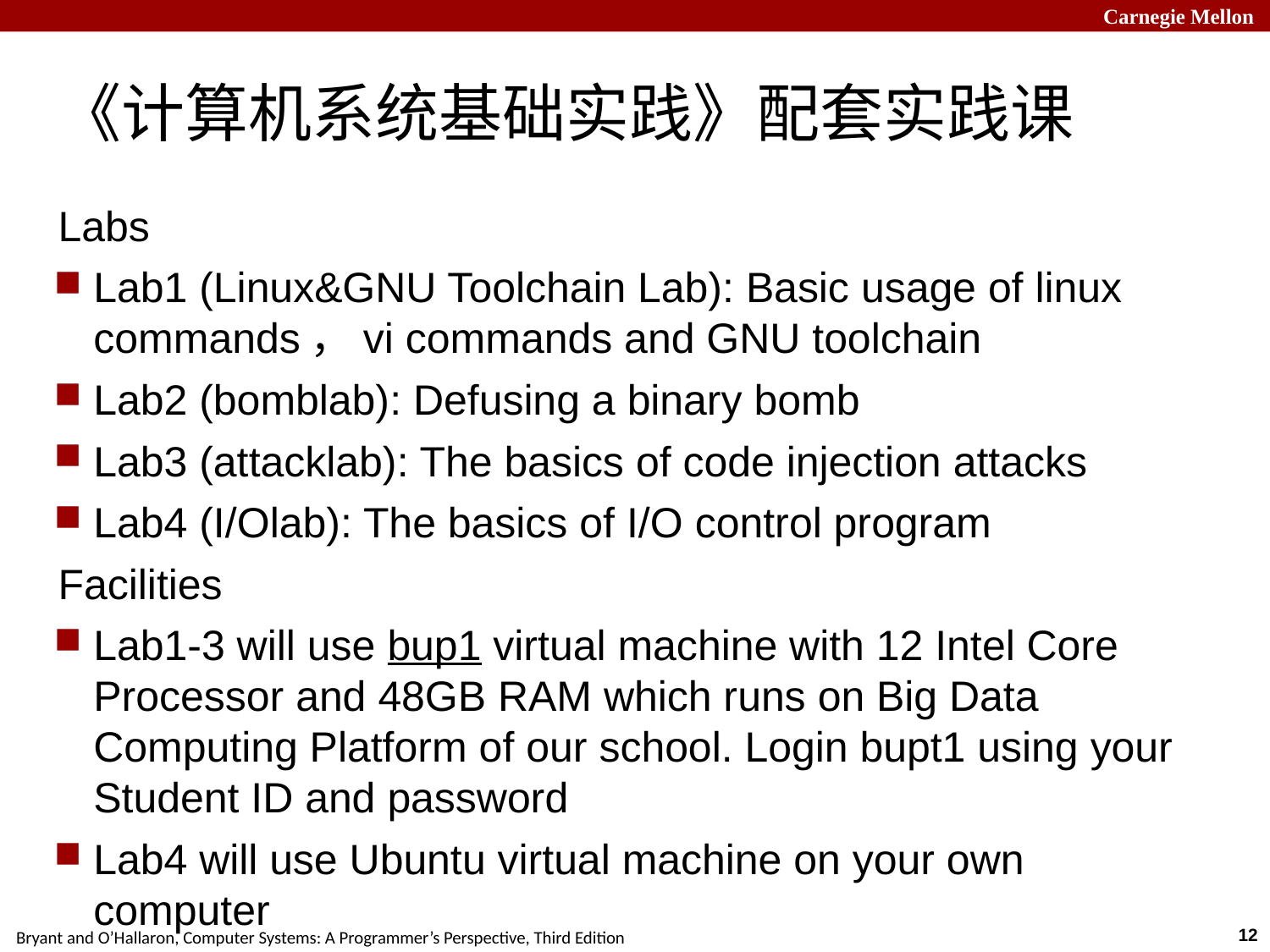

# 《计算机系统基础实践》配套实践课
Labs
Lab1 (Linux&GNU Toolchain Lab): Basic usage of linux commands，vi commands and GNU toolchain
Lab2 (bomblab): Defusing a binary bomb
Lab3 (attacklab): The basics of code injection attacks
Lab4 (I/Olab): The basics of I/O control program
Facilities
Lab1-3 will use bup1 virtual machine with 12 Intel Core Processor and 48GB RAM which runs on Big Data Computing Platform of our school. Login bupt1 using your Student ID and password
Lab4 will use Ubuntu virtual machine on your own computer